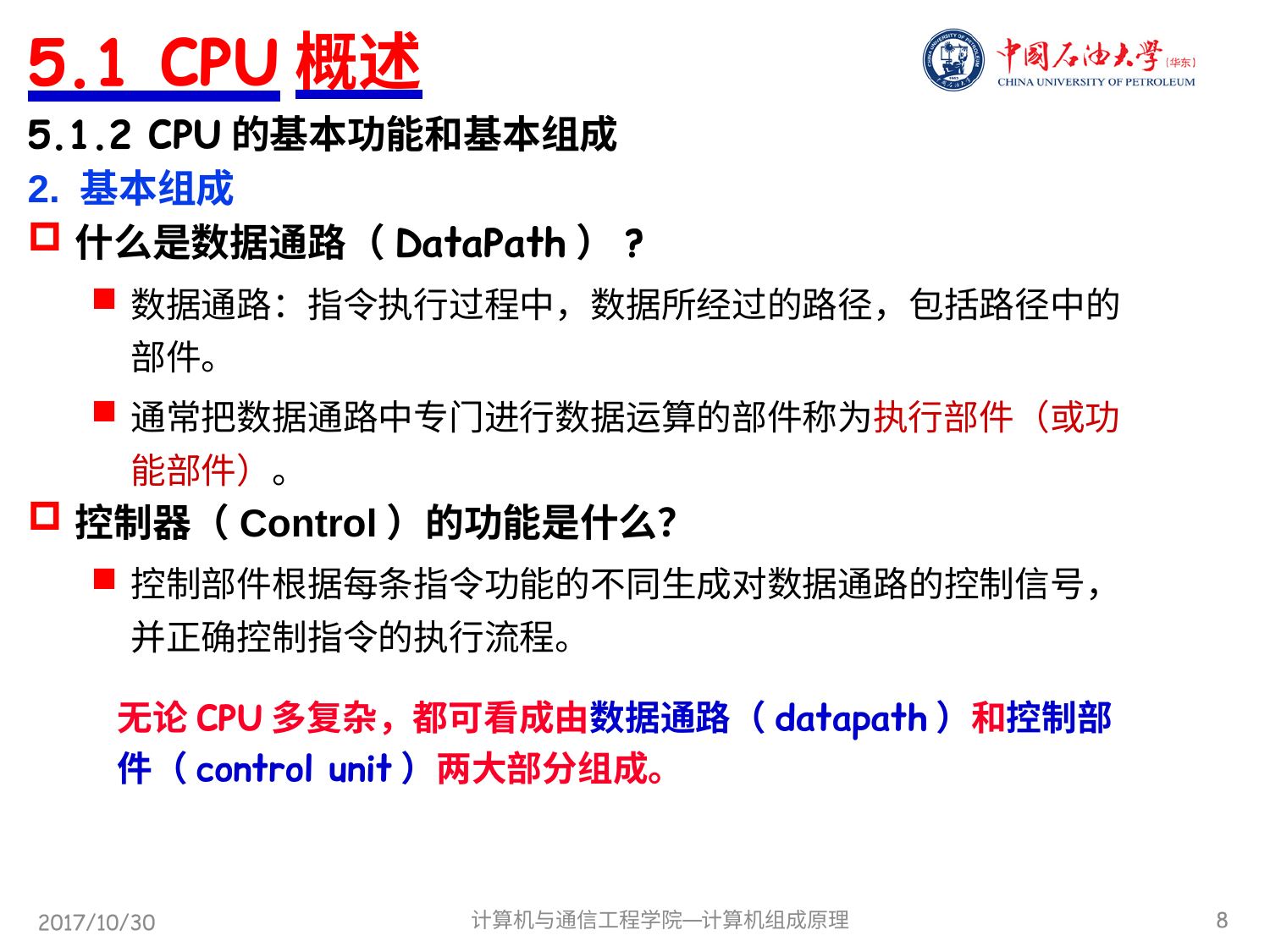

# 5.1 CPU概述
5.1.2 CPU的基本功能和基本组成
2. 基本组成
什么是数据通路（DataPath）?
数据通路：指令执行过程中，数据所经过的路径，包括路径中的部件。
通常把数据通路中专门进行数据运算的部件称为执行部件（或功能部件）。
控制器（Control）的功能是什么？
控制部件根据每条指令功能的不同生成对数据通路的控制信号，并正确控制指令的执行流程。

无论CPU多复杂，都可看成由数据通路（datapath）和控制部件（control unit）两大部分组成。
计算机与通信工程学院—计算机组成原理
8
2017/10/30